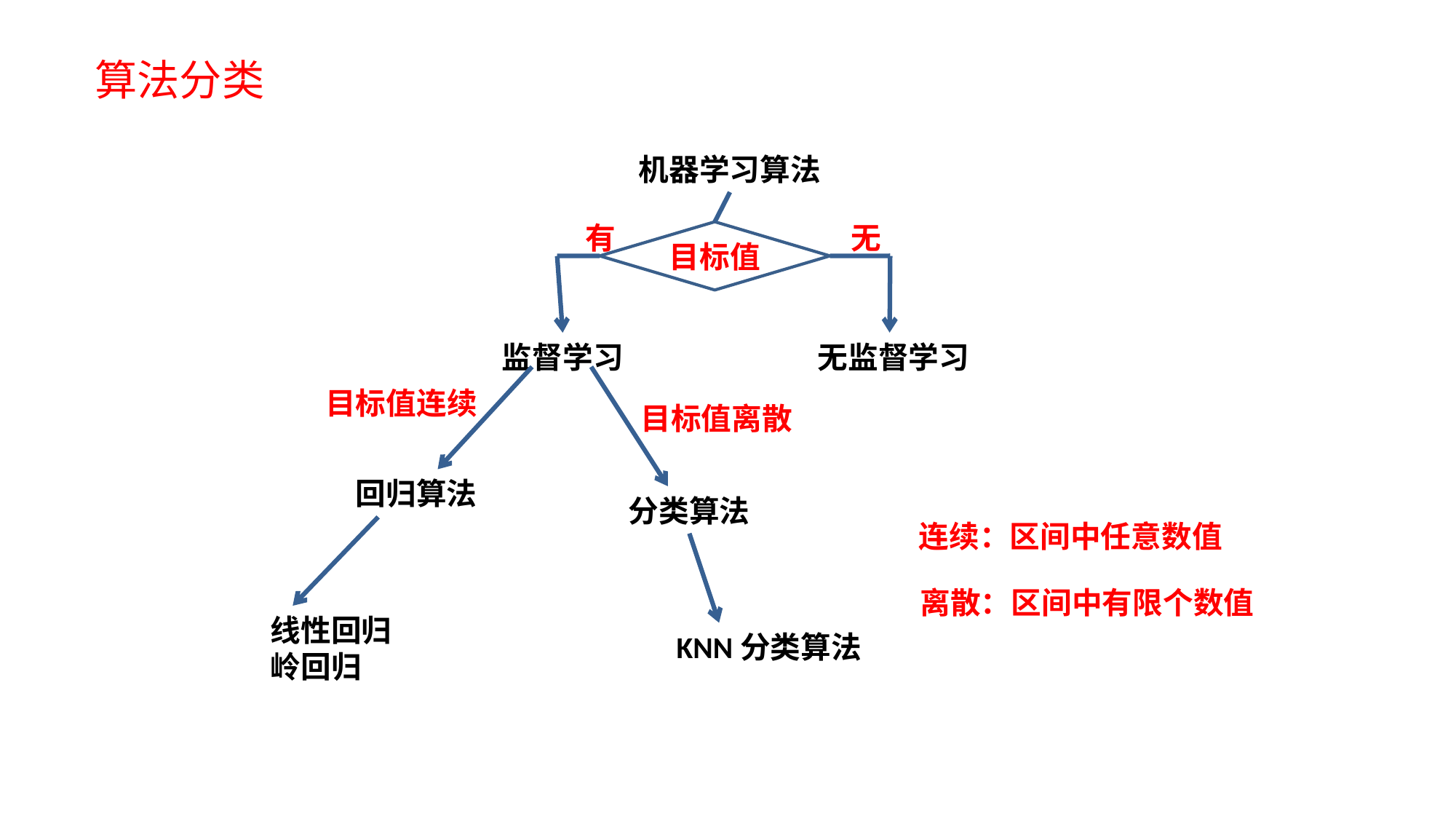

算法分类
机器学习算法
有
无
目标值
监督学习
无监督学习
目标值连续
目标值离散
回归算法
分类算法
连续：区间中任意数值
离散：区间中有限个数值
线性回归
岭回归
KNN分类算法